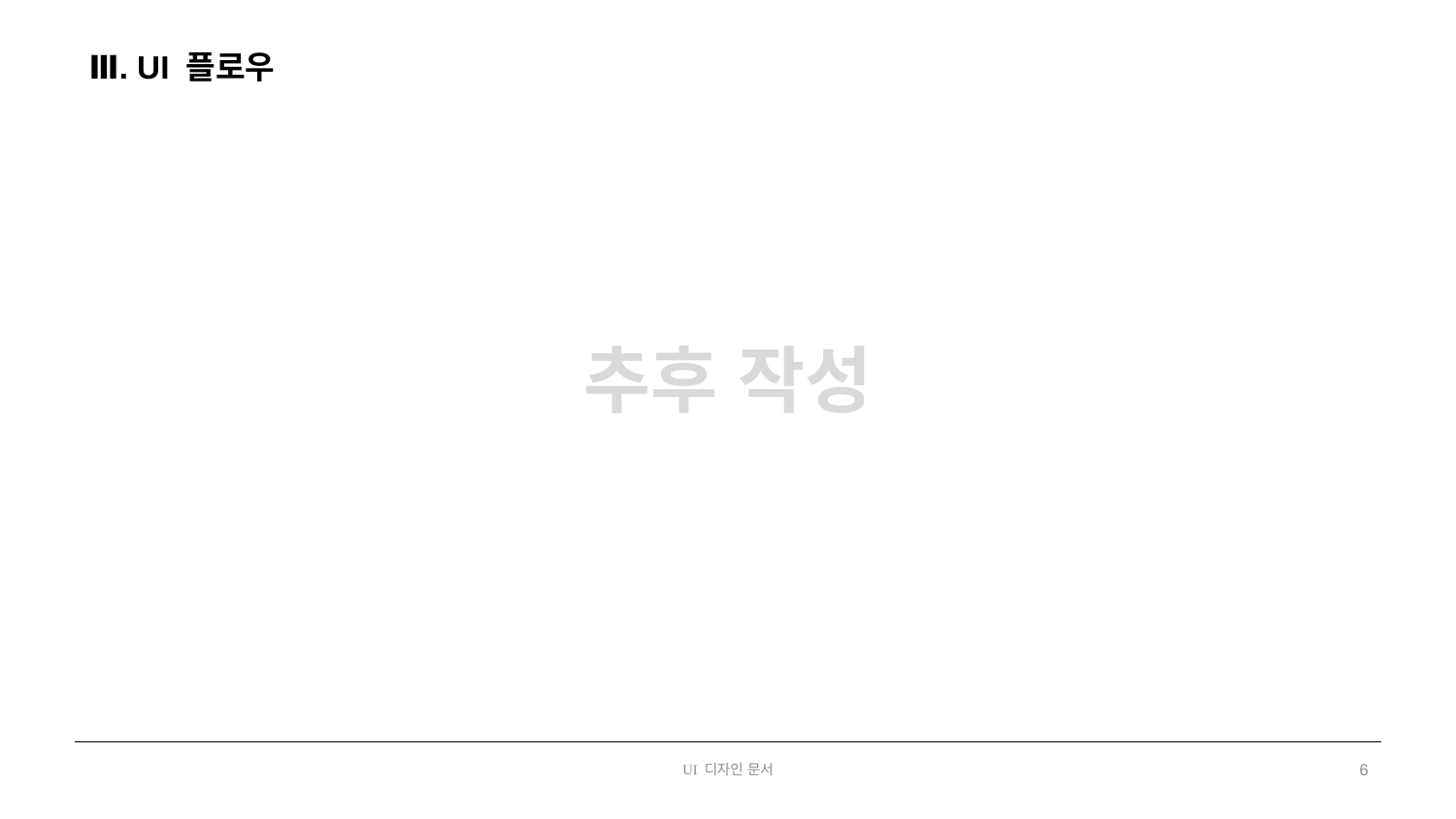

Ⅲ. UI 플로우
추후 작성
UI 디자인 문서
6